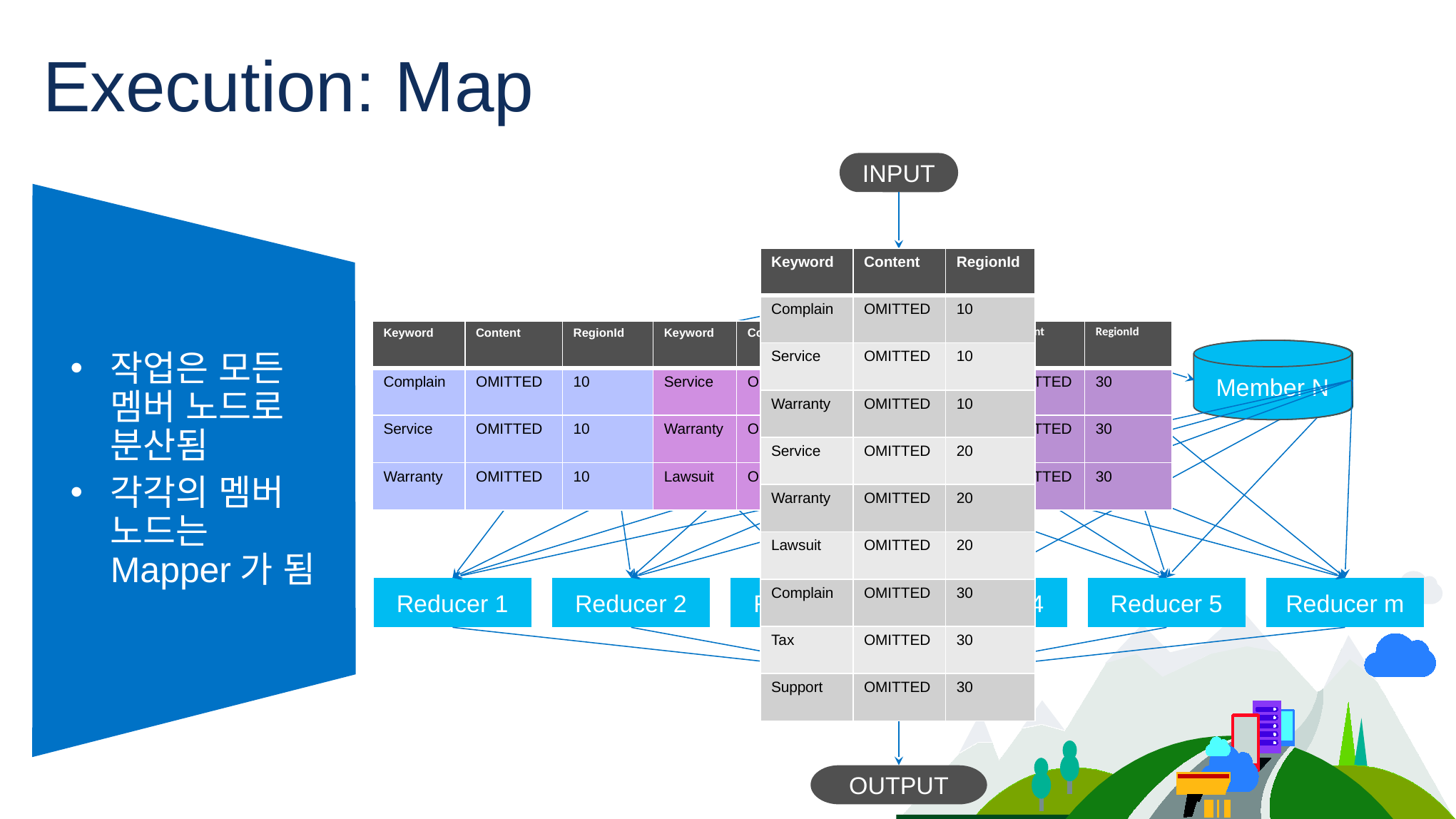

# Execution: Map
INPUT
작업은 모든 멤버 노드로 분산됨
각각의 멤버 노드는 Mapper가 됨
| Keyword | Content | RegionId |
| --- | --- | --- |
| Complain | OMITTED | 10 |
| Service | OMITTED | 10 |
| Warranty | OMITTED | 10 |
| Service | OMITTED | 20 |
| Warranty | OMITTED | 20 |
| Lawsuit | OMITTED | 20 |
| Complain | OMITTED | 30 |
| Tax | OMITTED | 30 |
| Support | OMITTED | 30 |
Pre-Execution
| Keyword | Content | RegionId |
| --- | --- | --- |
| Complain | OMITTED | 10 |
| Service | OMITTED | 10 |
| Warranty | OMITTED | 10 |
| Keyword | Content | RegionId |
| --- | --- | --- |
| Service | OMITTED | 20 |
| Warranty | OMITTED | 20 |
| Lawsuit | OMITTED | 20 |
| Keyword | Content | RegionId |
| --- | --- | --- |
| Complain | OMITTED | 30 |
| Tax | OMITTED | 30 |
| Support | OMITTED | 30 |
Mapper 3
Member 1
Mapper 1
Member 2
Mapper 2
Member 3
Member N
Mapper N
Reducer 1
Reducer 2
Reducer 3
Reducer 4
Reducer 5
Reducer m
Data Summary
OUTPUT
Map Function:
SELECT Keyword, SUM(Occurrence) FROM Messages
CROSS APPLY KeyWordCount() GROUP BY Keyword